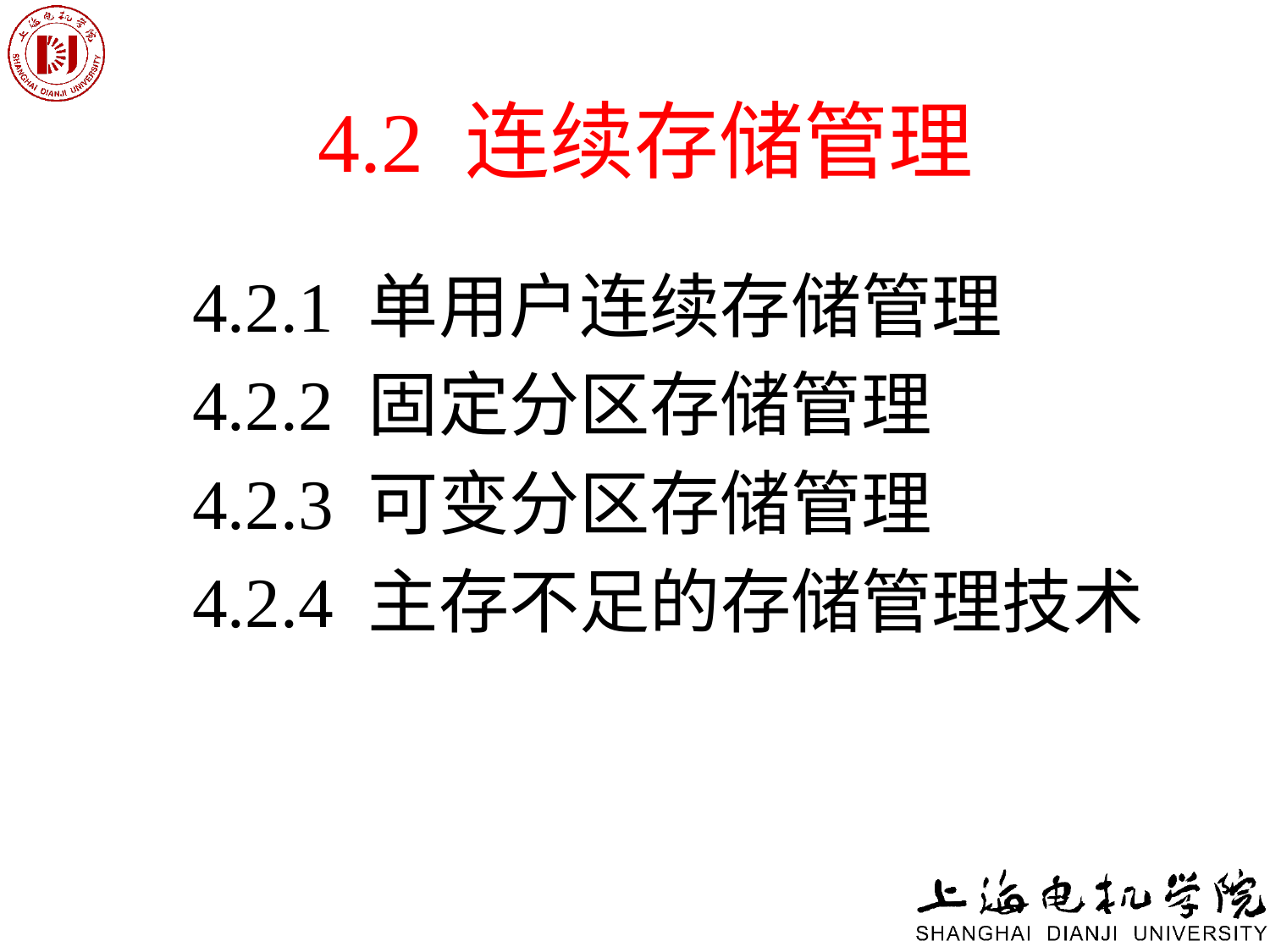

# 4.2 连续存储管理
4.2.1 单用户连续存储管理
4.2.2 固定分区存储管理
4.2.3 可变分区存储管理
4.2.4 主存不足的存储管理技术